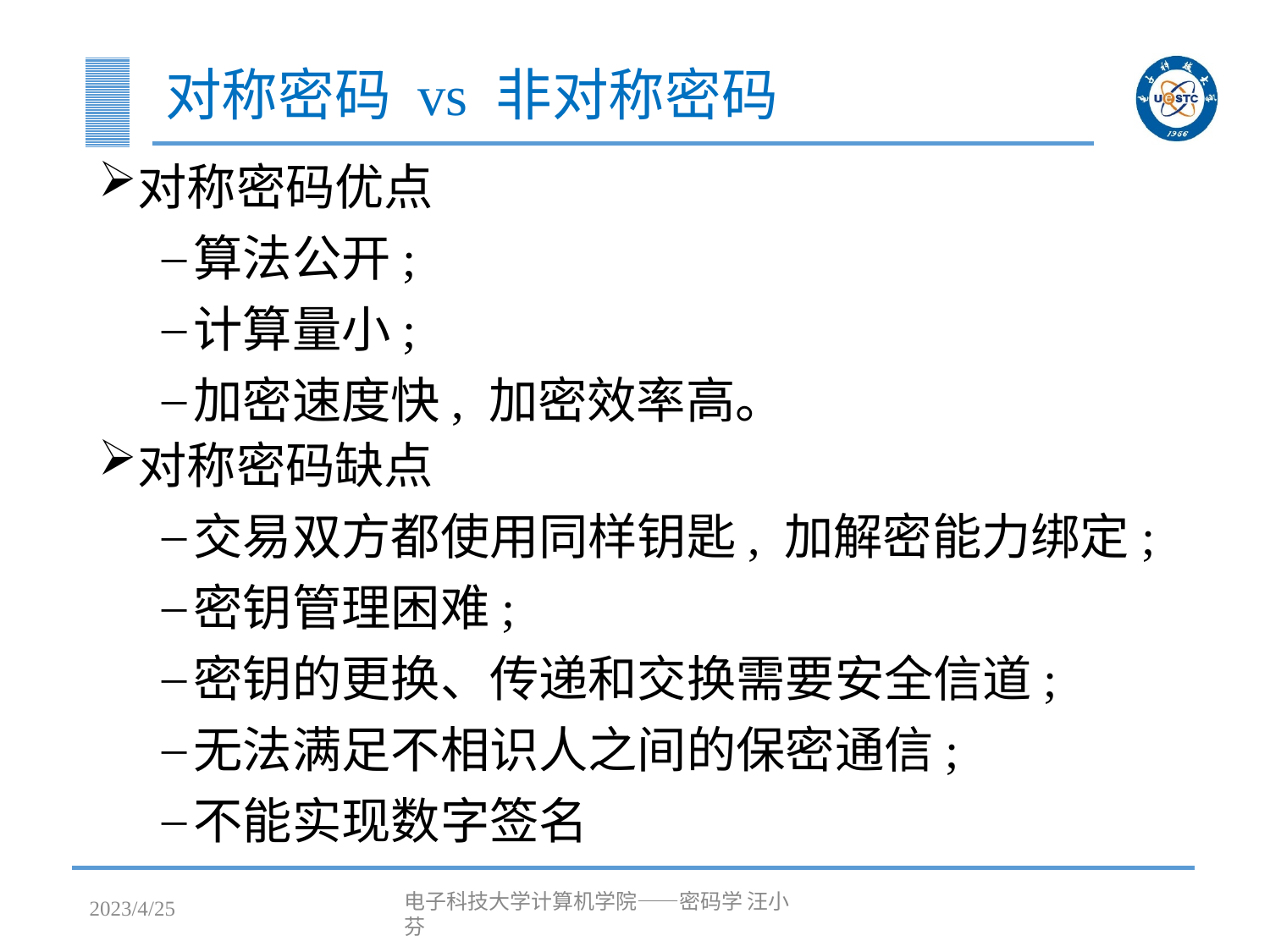

# 对称密码 vs 非对称密码
对称密码优点
算法公开;
计算量小;
加密速度快, 加密效率高。
对称密码缺点
交易双方都使用同样钥匙, 加解密能力绑定;
密钥管理困难;
密钥的更换、传递和交换需要安全信道;
无法满足不相识人之间的保密通信;
不能实现数字签名

2023/4/25
电子科技大学计算机学院——密码学 汪小芬